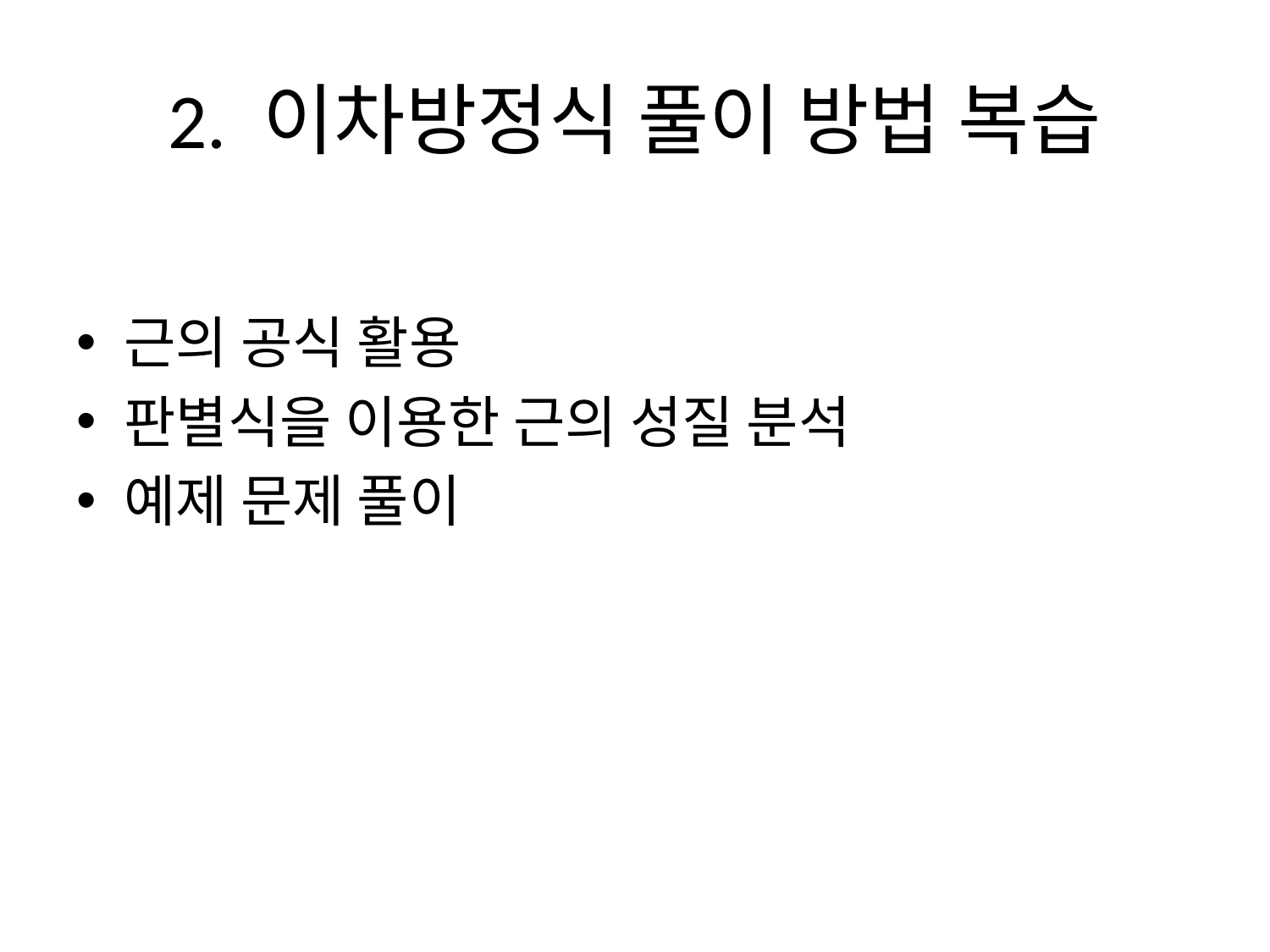

# 2. 이차방정식 풀이 방법 복습

근의 공식 활용
판별식을 이용한 근의 성질 분석
예제 문제 풀이